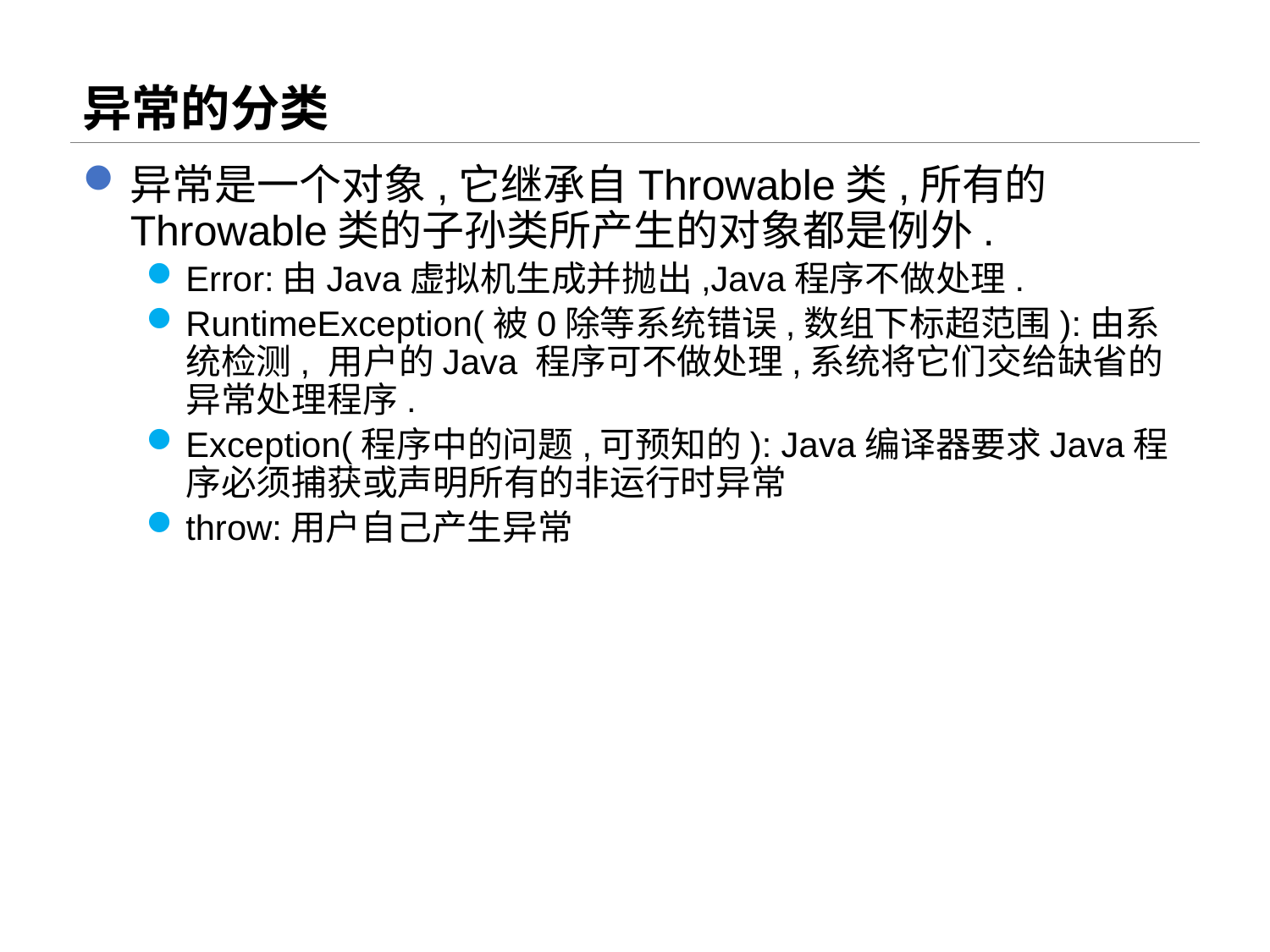

# 异常的分类
异常是一个对象,它继承自Throwable类,所有的Throwable类的子孙类所产生的对象都是例外.
Error:由Java虚拟机生成并抛出,Java程序不做处理.
RuntimeException(被0除等系统错误,数组下标超范围):由系统检测, 用户的Java 程序可不做处理,系统将它们交给缺省的异常处理程序.
Exception(程序中的问题,可预知的): Java编译器要求Java程序必须捕获或声明所有的非运行时异常
throw:用户自己产生异常
12